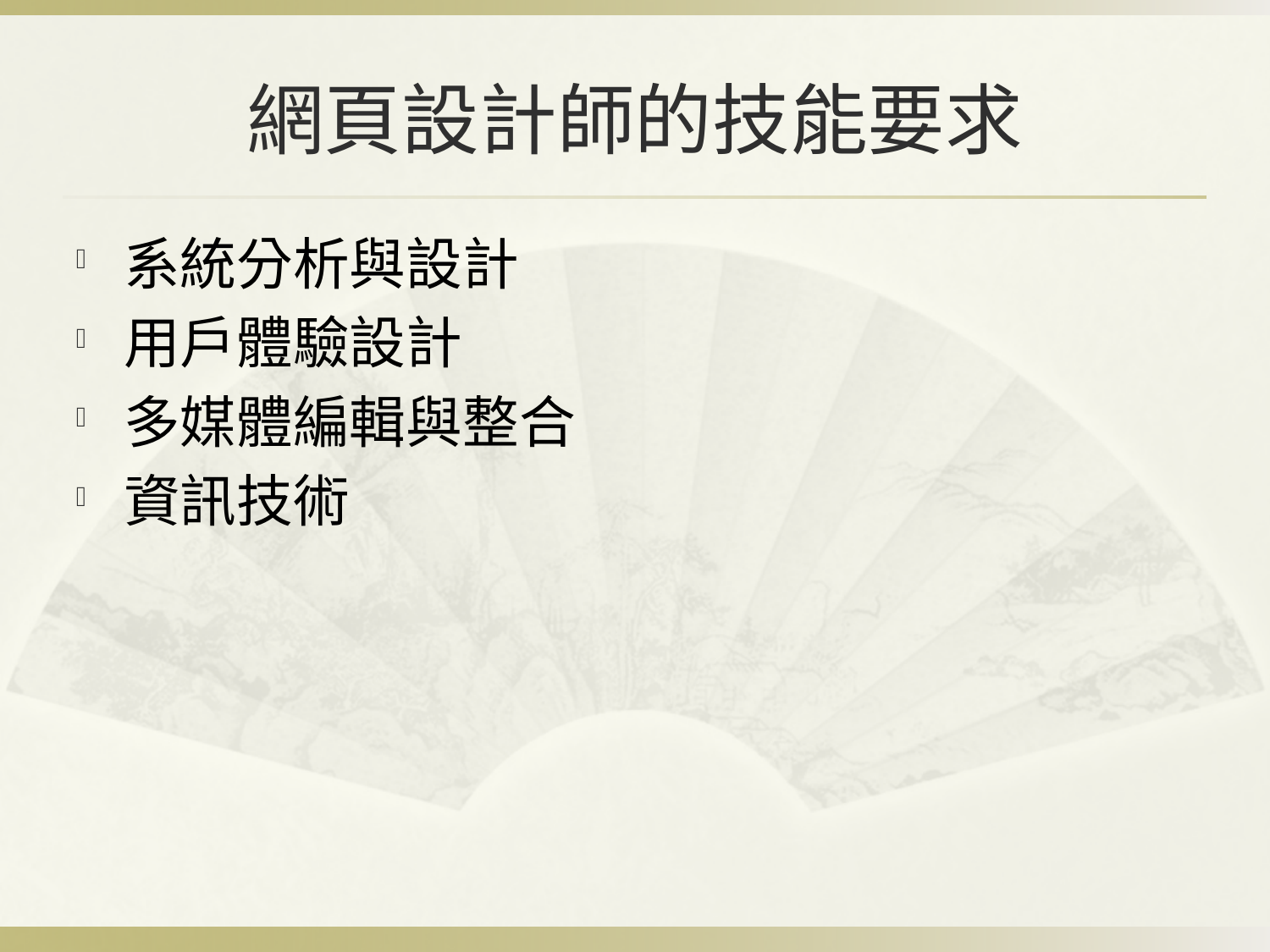

# 網頁設計師的技能要求
系統分析與設計
用戶體驗設計
多媒體編輯與整合
資訊技術